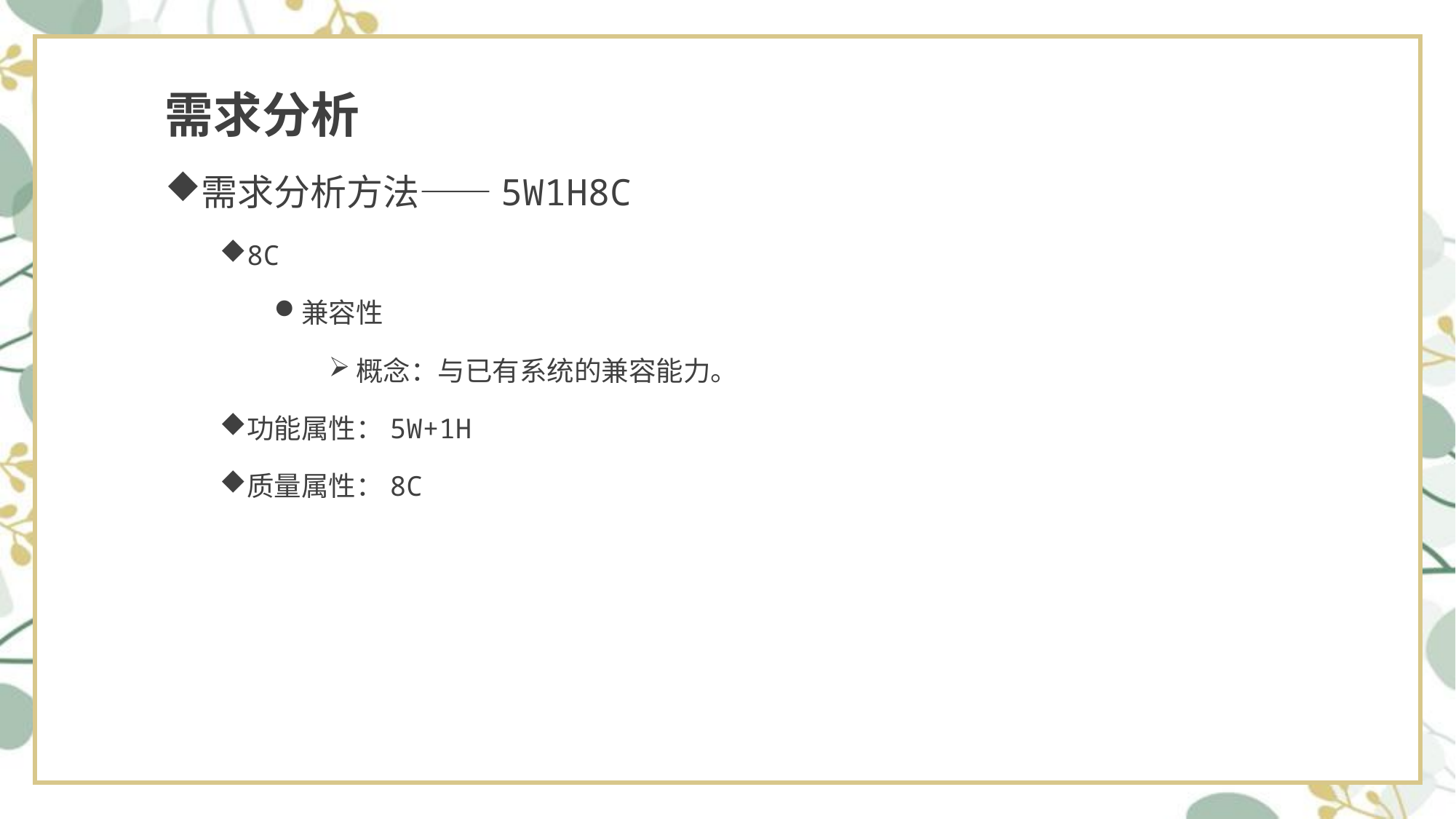

# 需求分析
需求分析方法——5W1H8C
8C
兼容性
概念：与已有系统的兼容能力。
功能属性：5W+1H
质量属性：8C